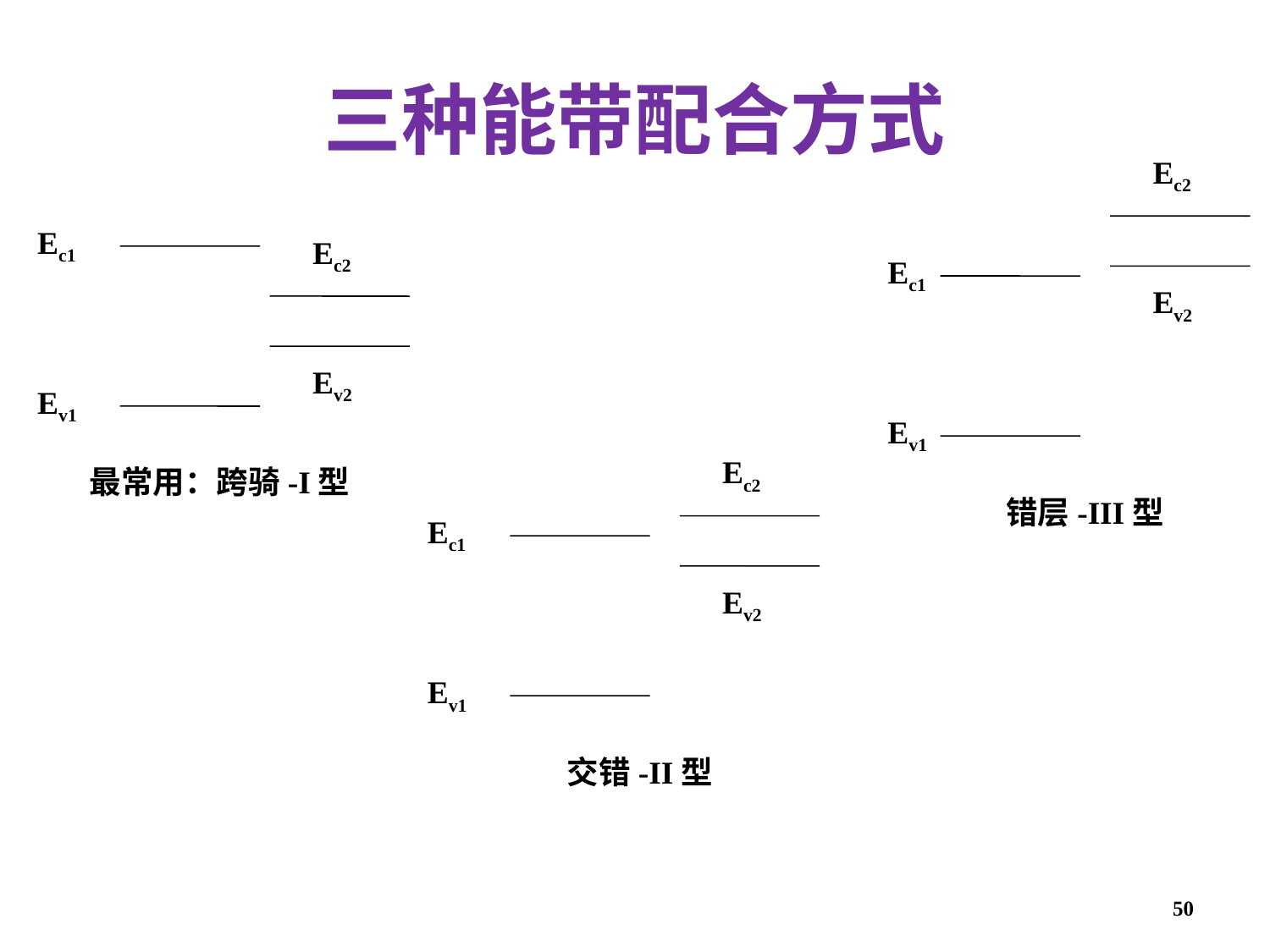

# 三种能带配合方式
Ec2

Ec1

Ev2
Ev1

Ec1
Ec2

Ev2
Ev1

Ec2
Ec1

Ev2
Ev1

最常用：跨骑-I型
错层-III型
交错-II型
50